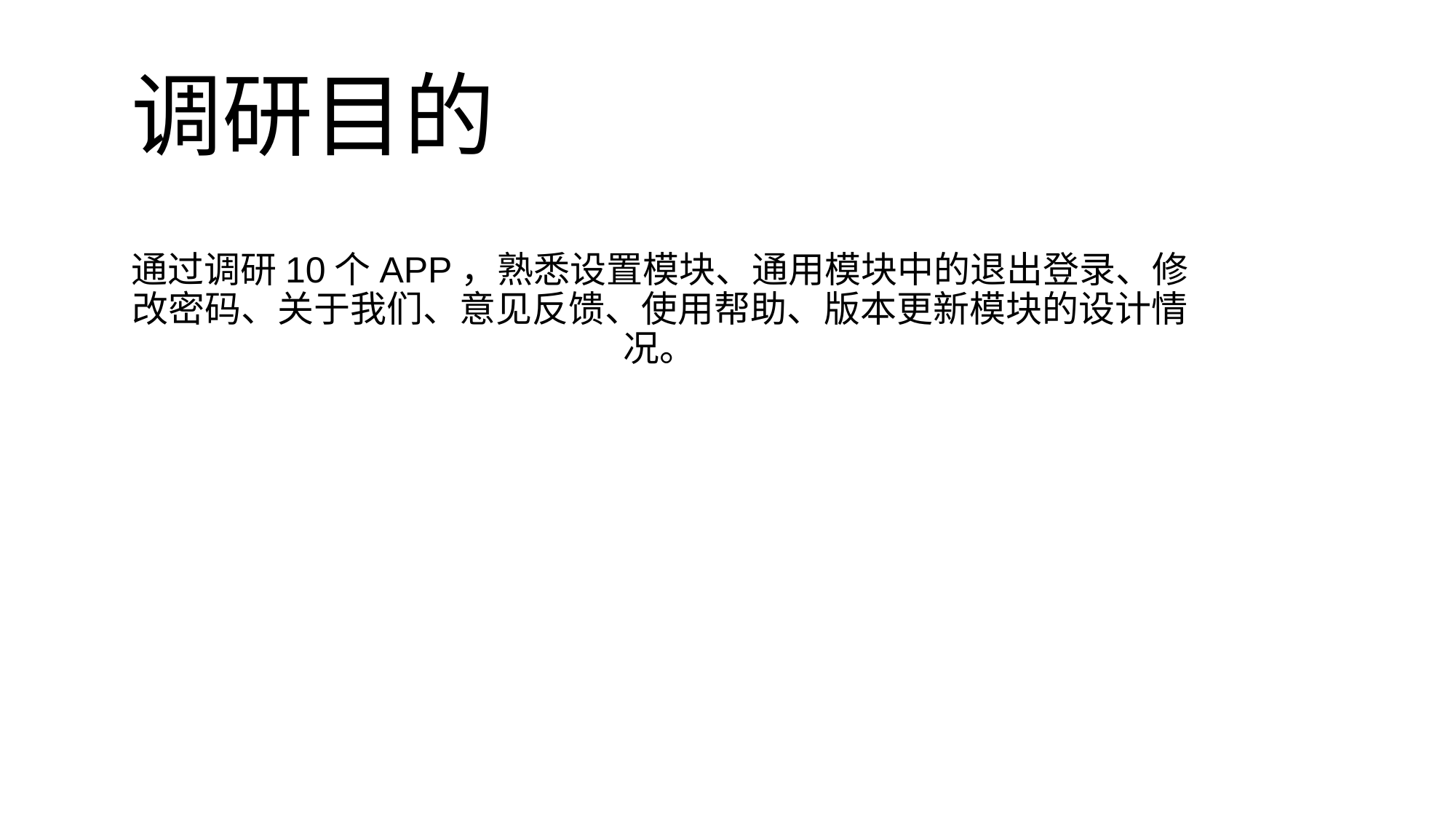

# 调研目的
通过调研10个APP，熟悉设置模块、通用模块中的退出登录、修改密码、关于我们、意见反馈、使用帮助、版本更新模块的设计情况。